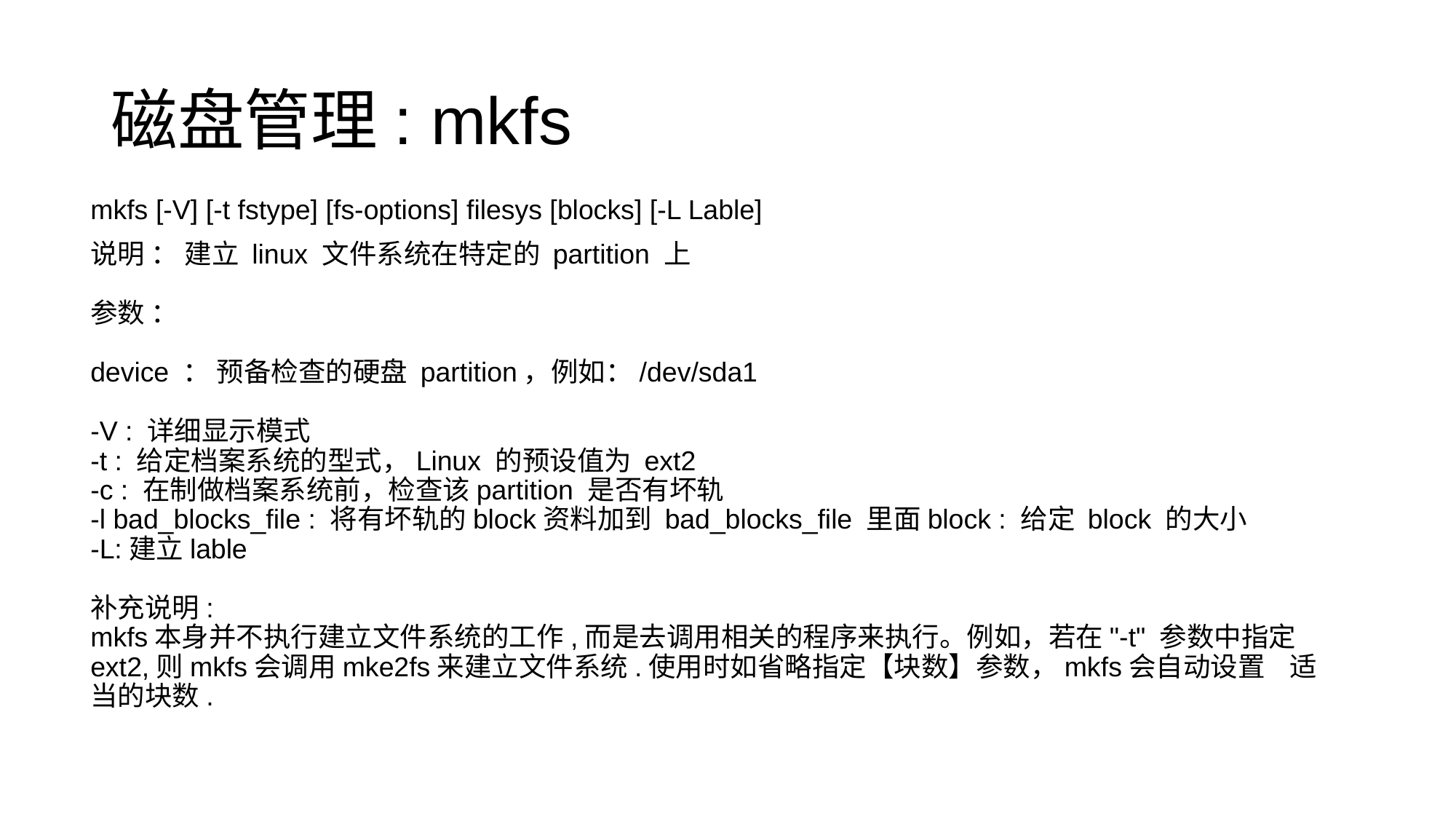

# 磁盘管理: mkfs
mkfs [-V] [-t fstype] [fs-options] filesys [blocks] [-L Lable]
说明 ： 建立 linux 文件系统在特定的 partition 上
参数 ：
device ： 预备检查的硬盘 partition，例如：/dev/sda1
-V : 详细显示模式
-t : 给定档案系统的型式，Linux 的预设值为 ext2
-c : 在制做档案系统前，检查该partition 是否有坏轨
-l bad_blocks_file : 将有坏轨的block资料加到 bad_blocks_file 里面block : 给定 block 的大小
-L:建立lable
 
补充说明:
mkfs本身并不执行建立文件系统的工作,而是去调用相关的程序来执行。例如，若在"-t" 参数中指定ext2,则mkfs会调用mke2fs来建立文件系统.使用时如省略指定【块数】参数，mkfs会自动设置    适当的块数.